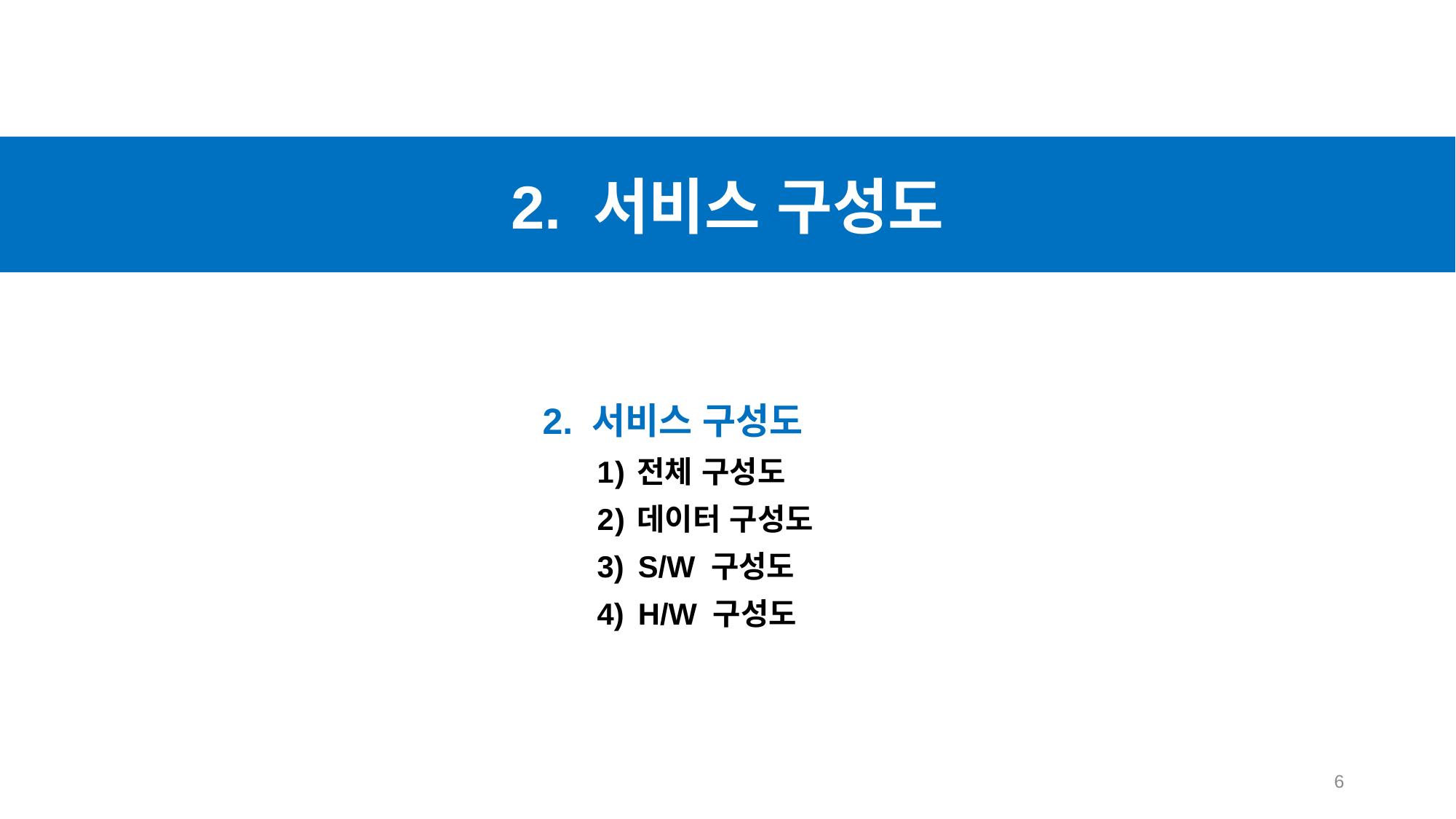

2. 서비스 구성도
2. 서비스 구성도
전체 구성도
데이터 구성도
S/W 구성도
H/W 구성도
6